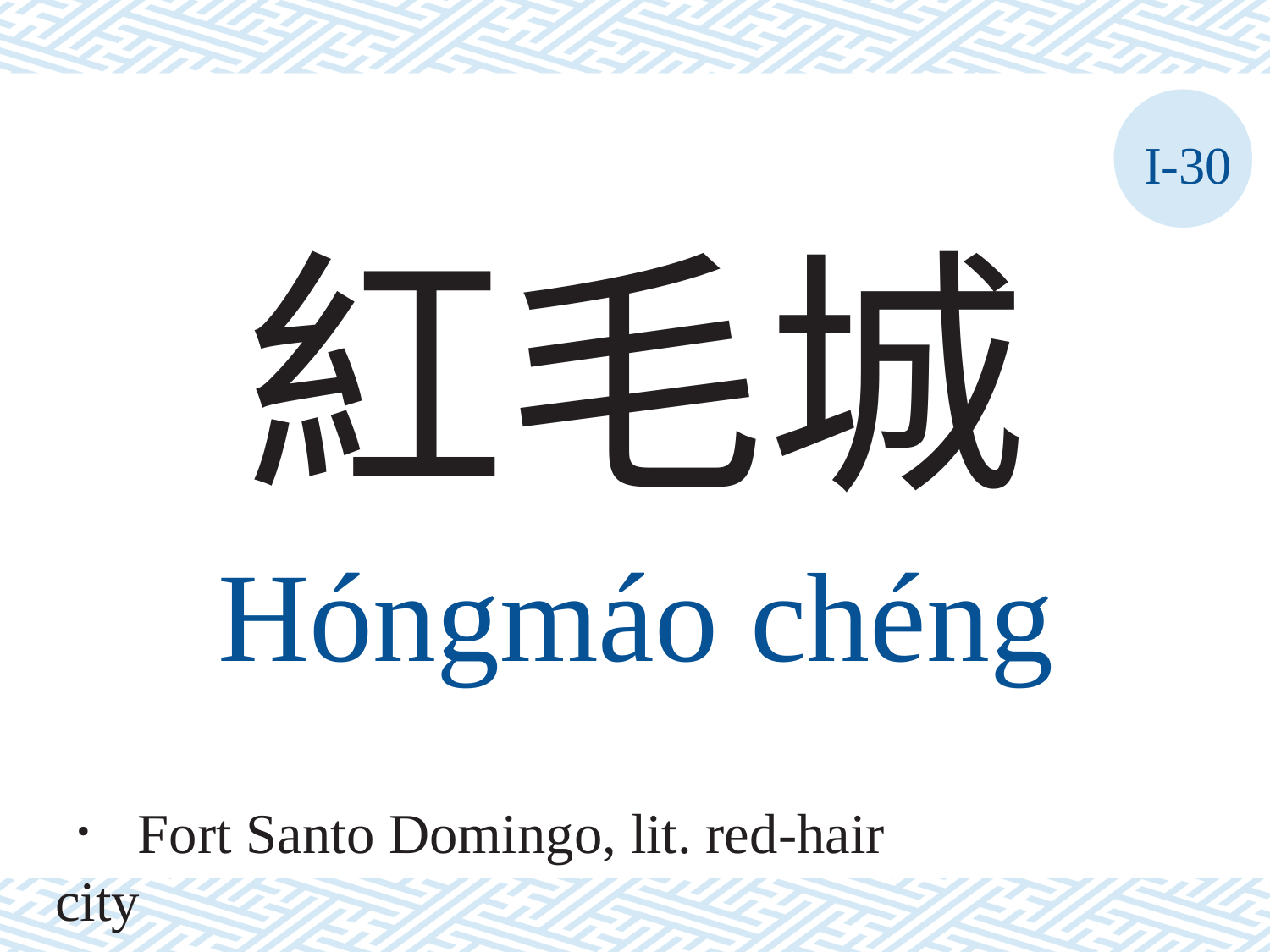

I-30
紅毛城
Hóngmáo	chéng
． Fort Santo Domingo, lit. red-hair city